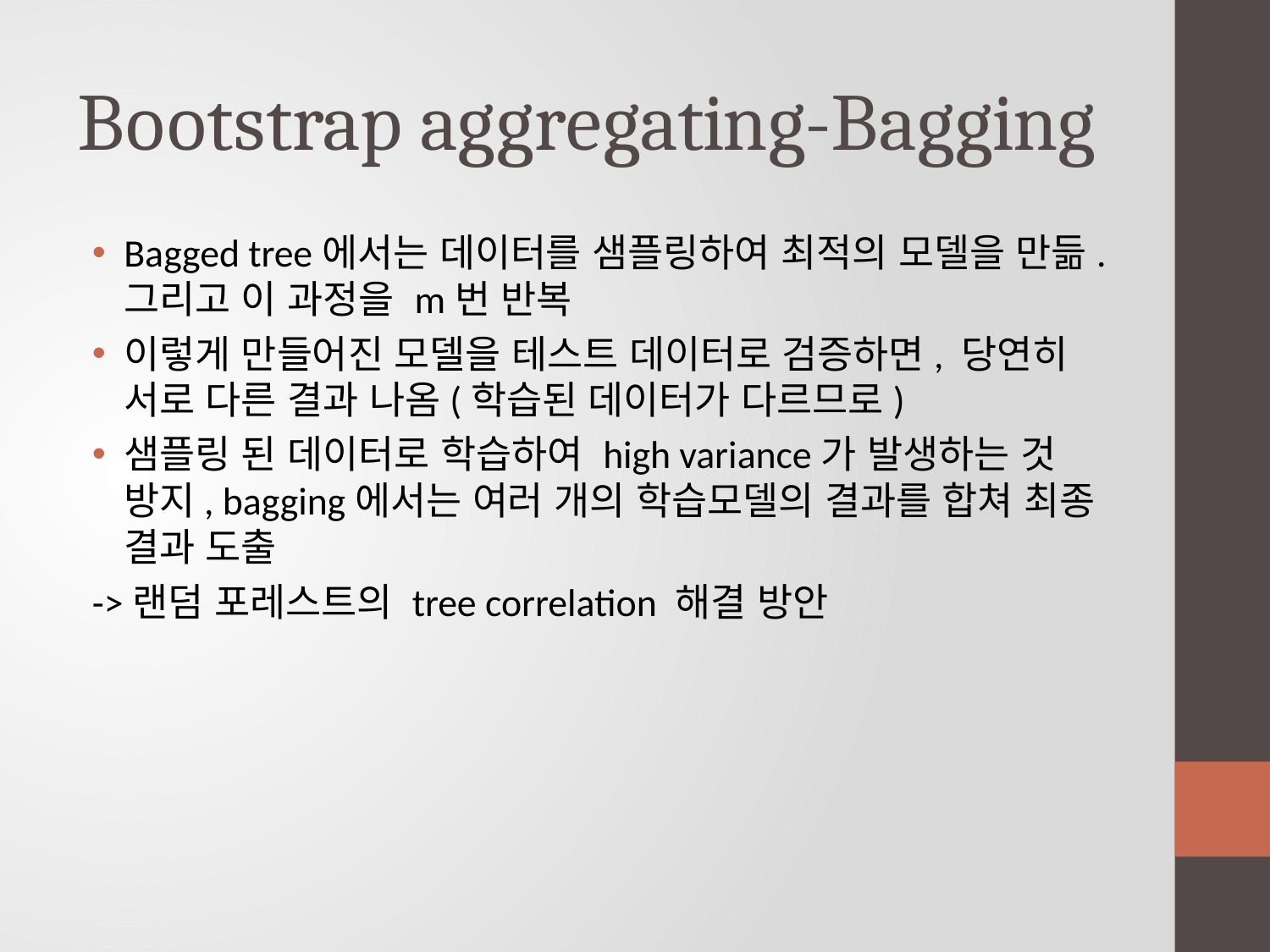

# Bootstrap aggregating-Bagging
Bagged tree에서는 데이터를 샘플링하여 최적의 모델을 만듦. 그리고 이 과정을 m번 반복
이렇게 만들어진 모델을 테스트 데이터로 검증하면, 당연히 서로 다른 결과 나옴(학습된 데이터가 다르므로)
샘플링 된 데이터로 학습하여 high variance가 발생하는 것 방지, bagging에서는 여러 개의 학습모델의 결과를 합쳐 최종 결과 도출
->랜덤 포레스트의 tree correlation 해결 방안